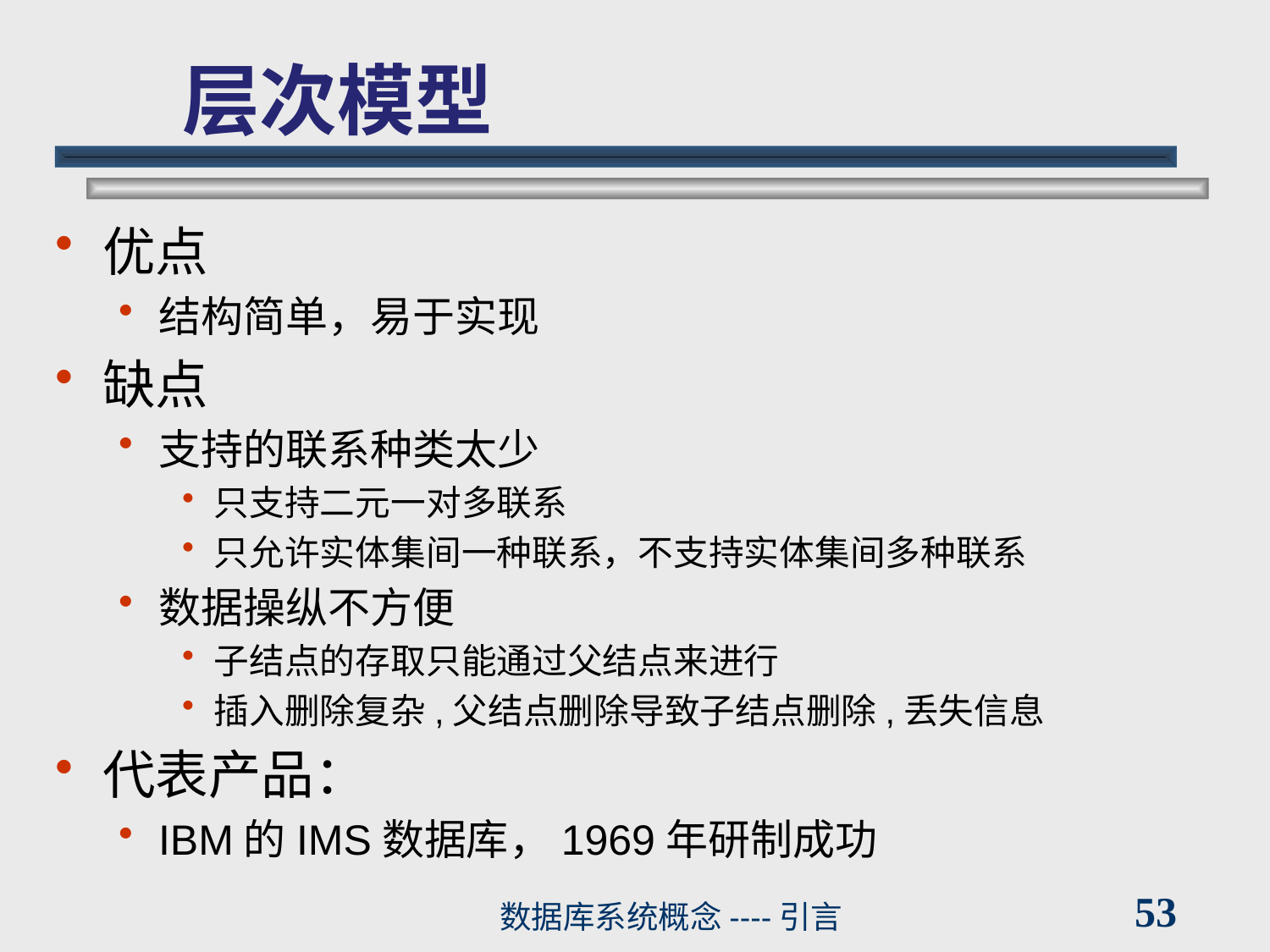

# 层次模型
优点
结构简单，易于实现
缺点
支持的联系种类太少
只支持二元一对多联系
只允许实体集间一种联系，不支持实体集间多种联系
数据操纵不方便
子结点的存取只能通过父结点来进行
插入删除复杂,父结点删除导致子结点删除,丢失信息
代表产品：
IBM的IMS数据库，1969年研制成功
53
数据库系统概念----引言